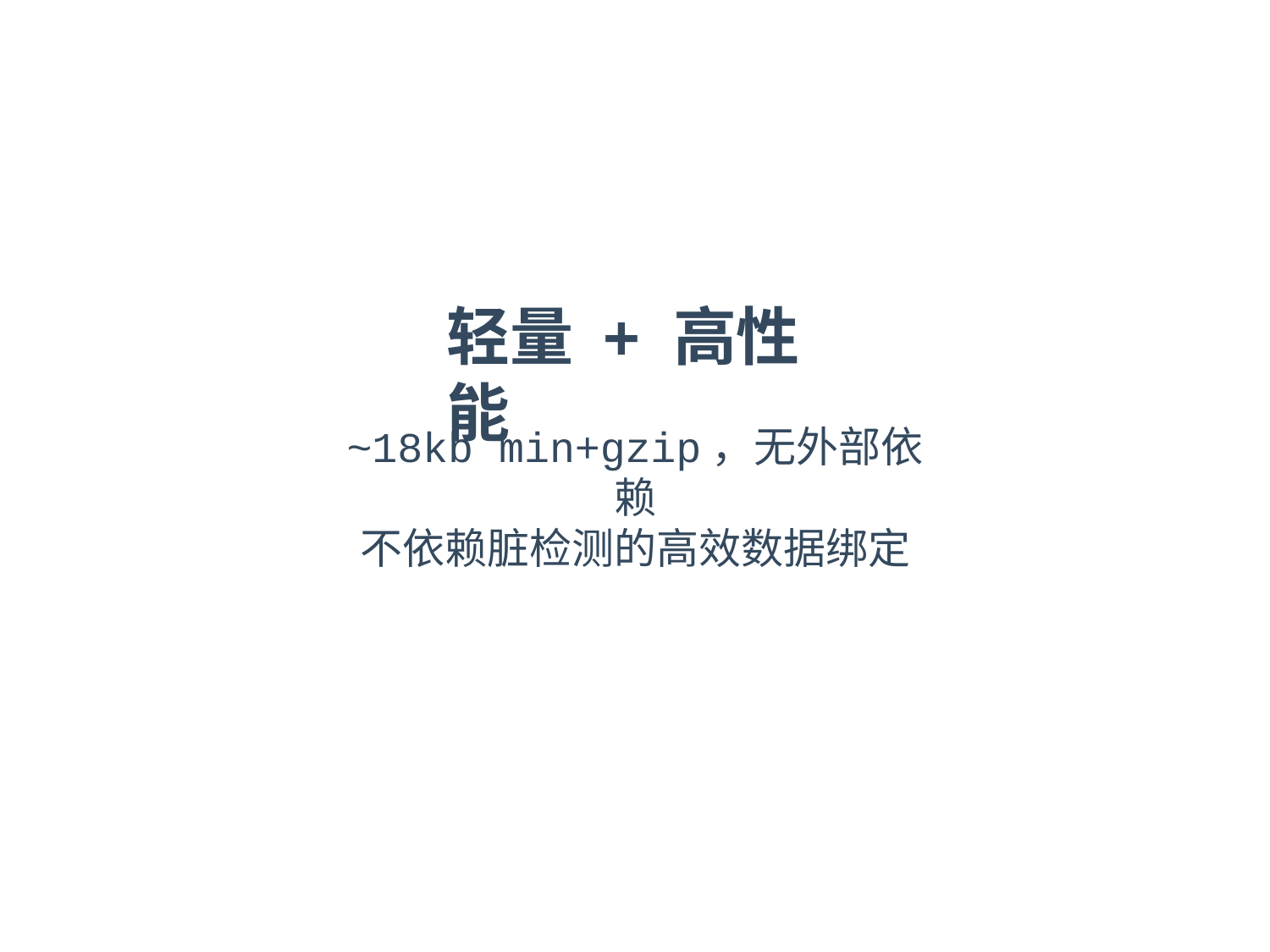

# 轻量 + 高性能
~18kb min+gzip，无外部依赖
不依赖脏检测的高效数据绑定